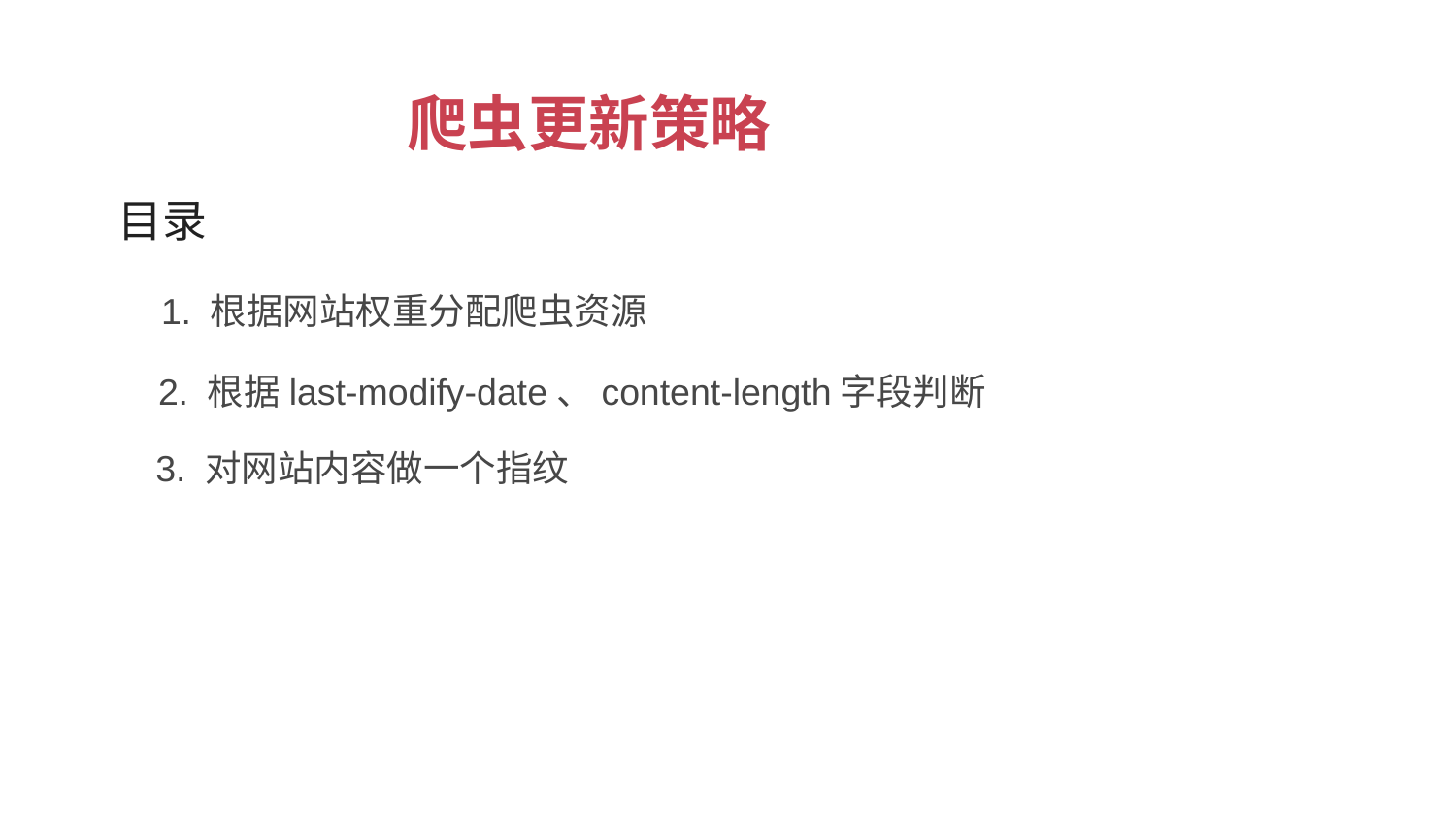

爬虫更新策略
 目录
1. 根据网站权重分配爬虫资源
2. 根据last-modify-date、content-length字段判断
3. 对网站内容做一个指纹